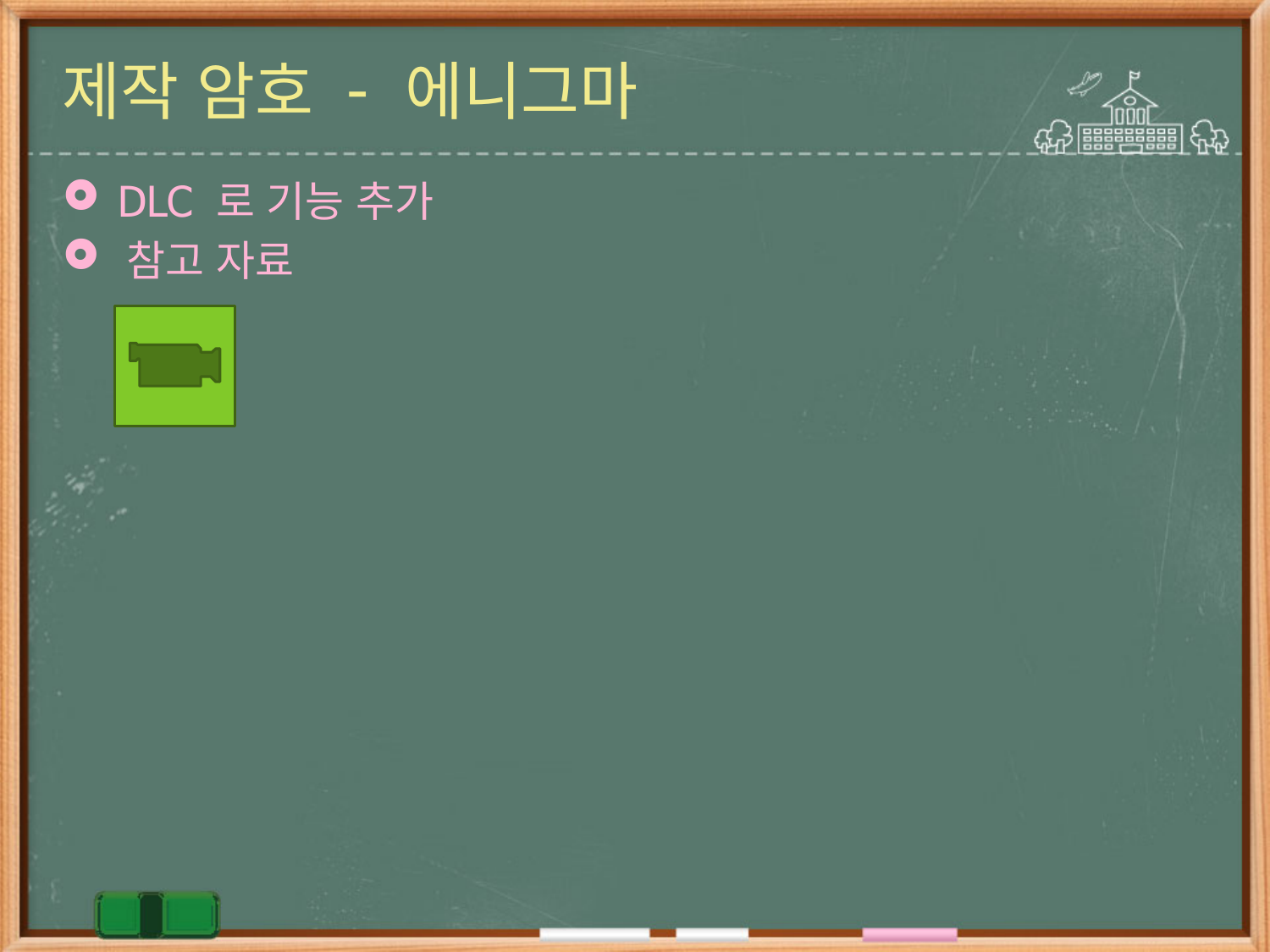

# 제작 암호 - 에니그마
 DLC 로 기능 추가
 참고 자료